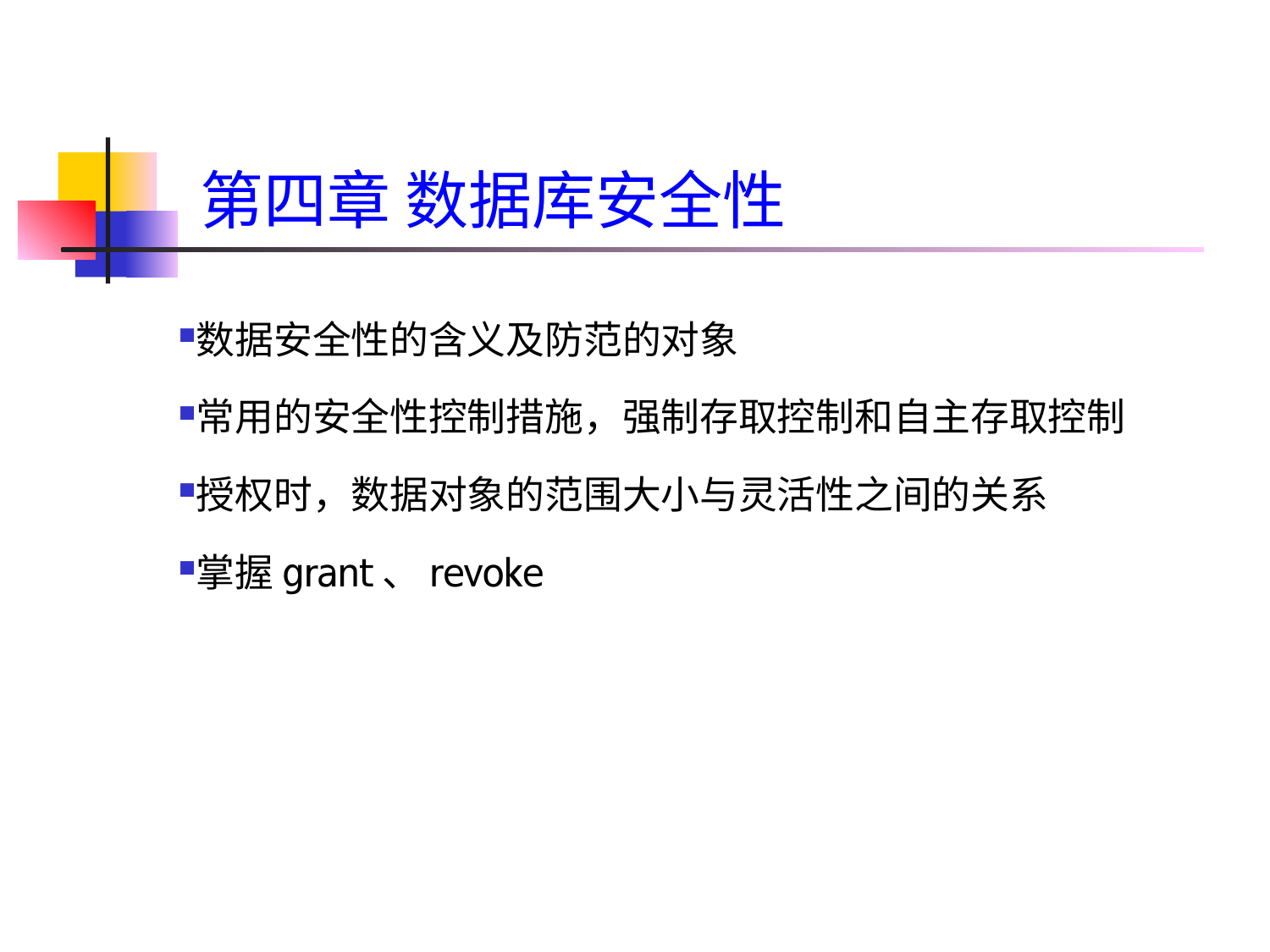

# 第四章 数据库安全性
数据安全性的含义及防范的对象
常用的安全性控制措施，强制存取控制和自主存取控制
授权时，数据对象的范围大小与灵活性之间的关系
掌握grant、revoke